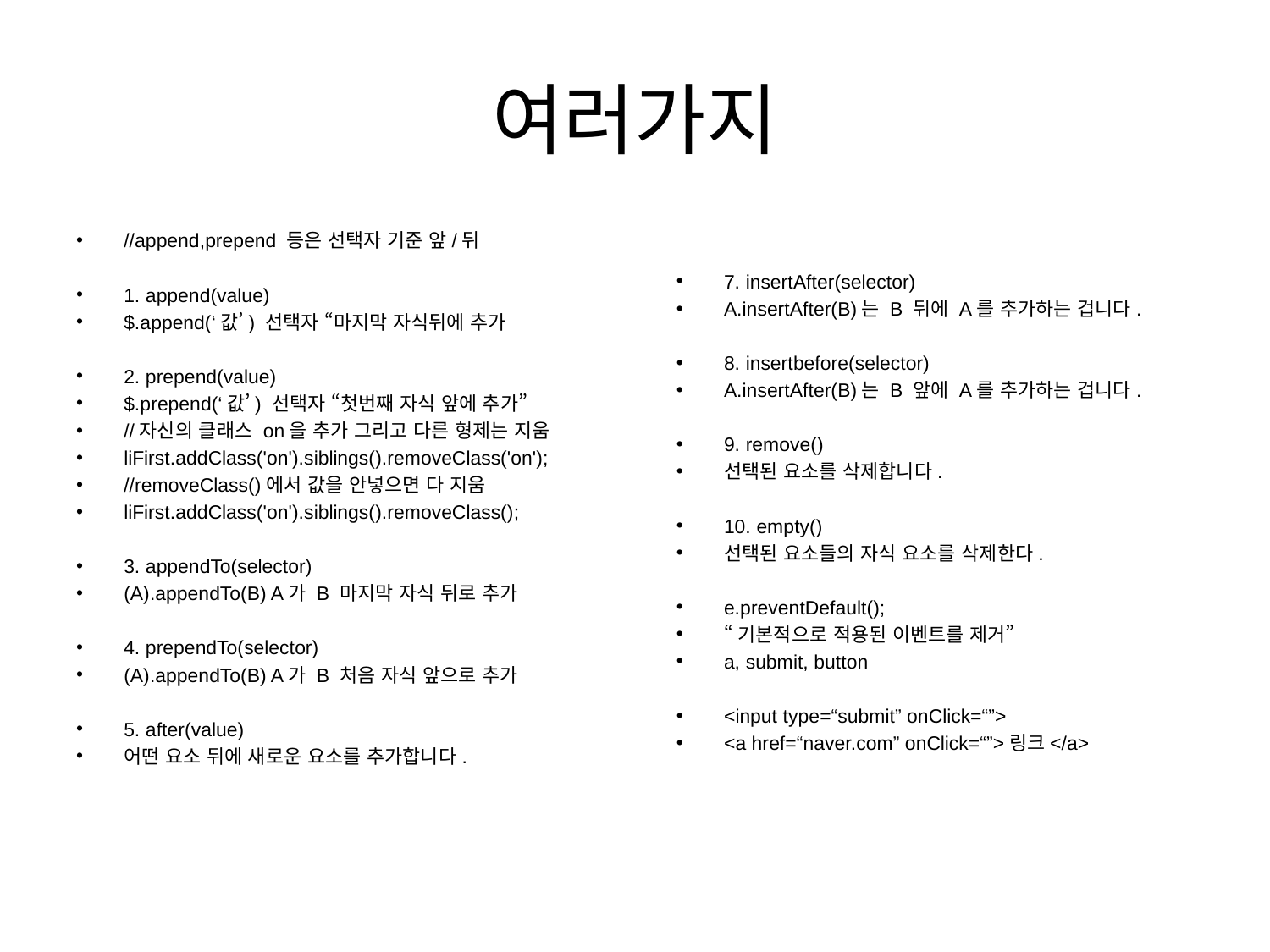

# 여러가지
//append,prepend 등은 선택자 기준 앞/뒤

1. append(value)
$.append(‘값’) 선택자 “마지막 자식뒤에 추가

2. prepend(value)
$.prepend(‘값’) 선택자 “첫번째 자식 앞에 추가”
//자신의 클래스 on을 추가 그리고 다른 형제는 지움
liFirst.addClass('on').siblings().removeClass('on');
//removeClass()에서 값을 안넣으면 다 지움
liFirst.addClass('on').siblings().removeClass();

3. appendTo(selector)
(A).appendTo(B) A가 B 마지막 자식 뒤로 추가

4. prependTo(selector)
(A).appendTo(B) A가 B 처음 자식 앞으로 추가

5. after(value)
어떤 요소 뒤에 새로운 요소를 추가합니다.

7. insertAfter(selector)
A.insertAfter(B)는 B 뒤에 A를 추가하는 겁니다.

8. insertbefore(selector)
A.insertAfter(B)는 B 앞에 A를 추가하는 겁니다.

9. remove()
선택된 요소를 삭제합니다.

10. empty()
선택된 요소들의 자식 요소를 삭제한다.

e.preventDefault();
“기본적으로 적용된 이벤트를 제거”
a, submit, button

<input type=“submit” onClick=“”>
<a href=“naver.com” onClick=“”>링크</a>